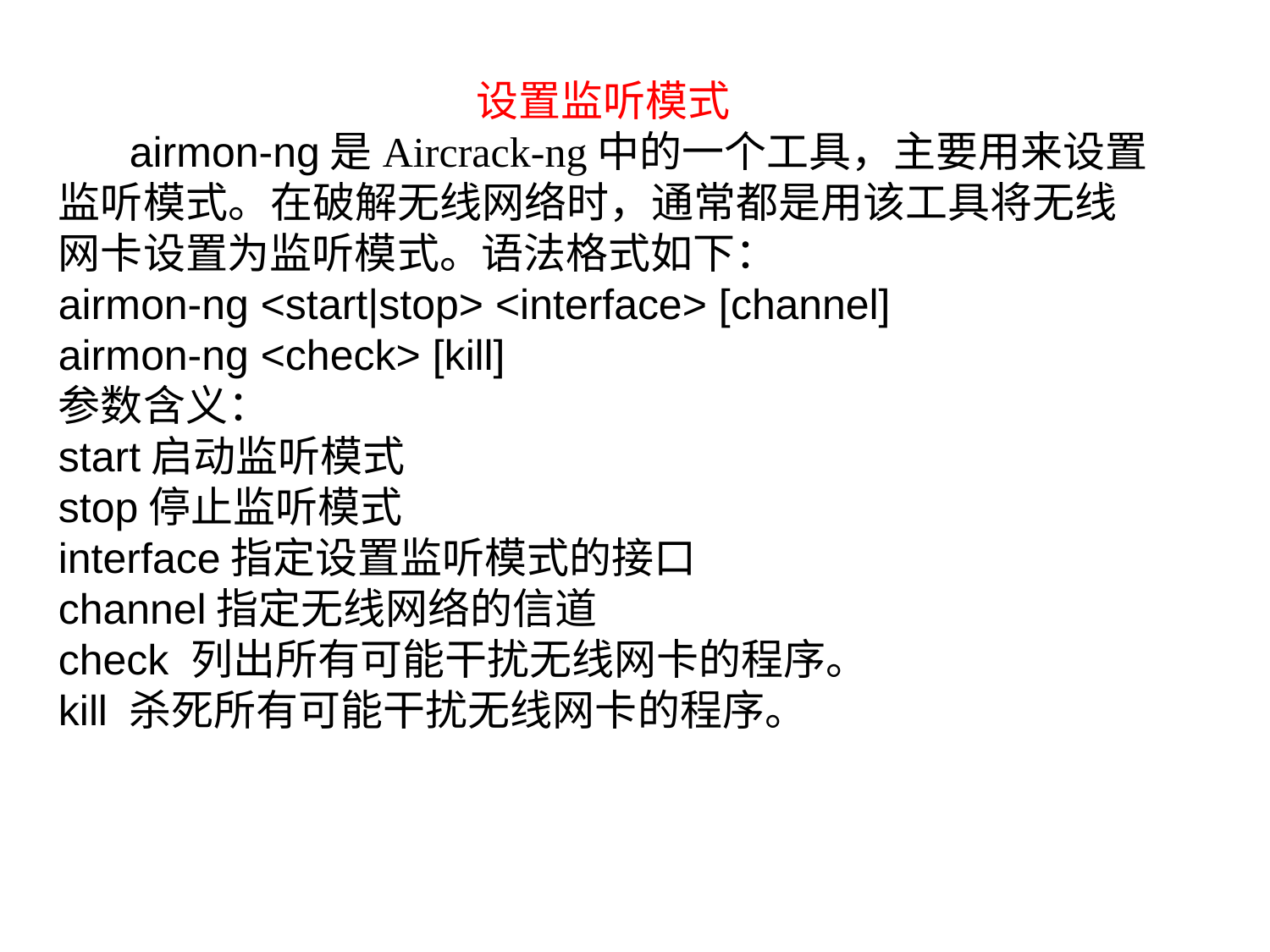

设置监听模式
      airmon-ng是Aircrack-ng中的一个工具，主要用来设置监听模式。在破解无线网络时，通常都是用该工具将无线网卡设置为监听模式。语法格式如下：
airmon-ng <start|stop> <interface> [channel]
airmon-ng <check> [kill]
参数含义：
start启动监听模式
stop停止监听模式
interface指定设置监听模式的接口
channel指定无线网络的信道
check 列出所有可能干扰无线网卡的程序。
kill 杀死所有可能干扰无线网卡的程序。